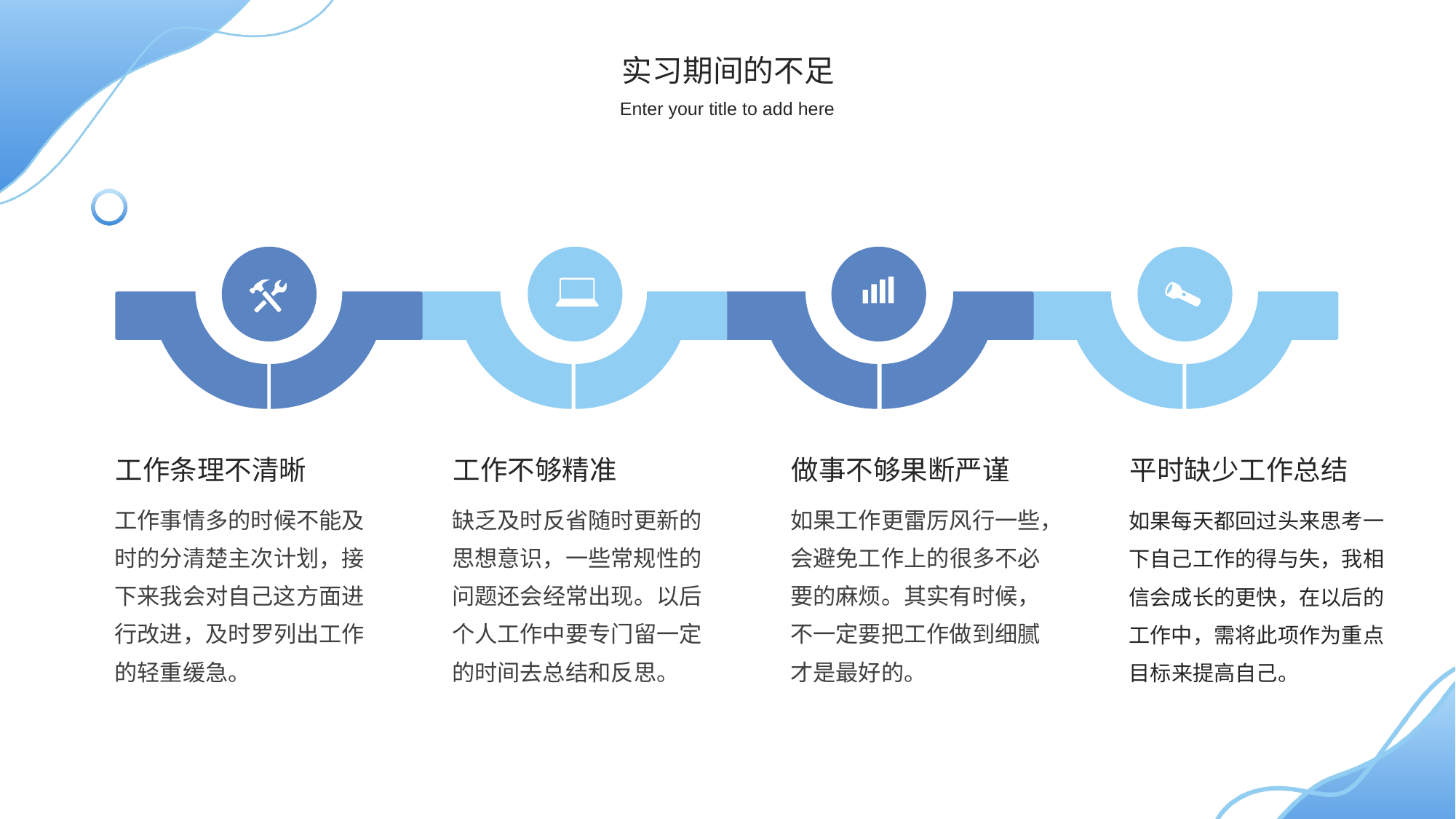

实习期间的不足
Enter your title to add here

工作条理不清晰
工作事情多的时候不能及时的分清楚主次计划，接下来我会对自己这方面进行改进，及时罗列出工作的轻重缓急。
工作不够精准
缺乏及时反省随时更新的思想意识，一些常规性的问题还会经常出现。以后个人工作中要专门留一定的时间去总结和反思。
做事不够果断严谨
如果工作更雷厉风行一些，会避免工作上的很多不必要的麻烦。其实有时候，不一定要把工作做到细腻才是最好的。
平时缺少工作总结
如果每天都回过头来思考一下自己工作的得与失，我相信会成长的更快，在以后的工作中，需将此项作为重点目标来提高自己。